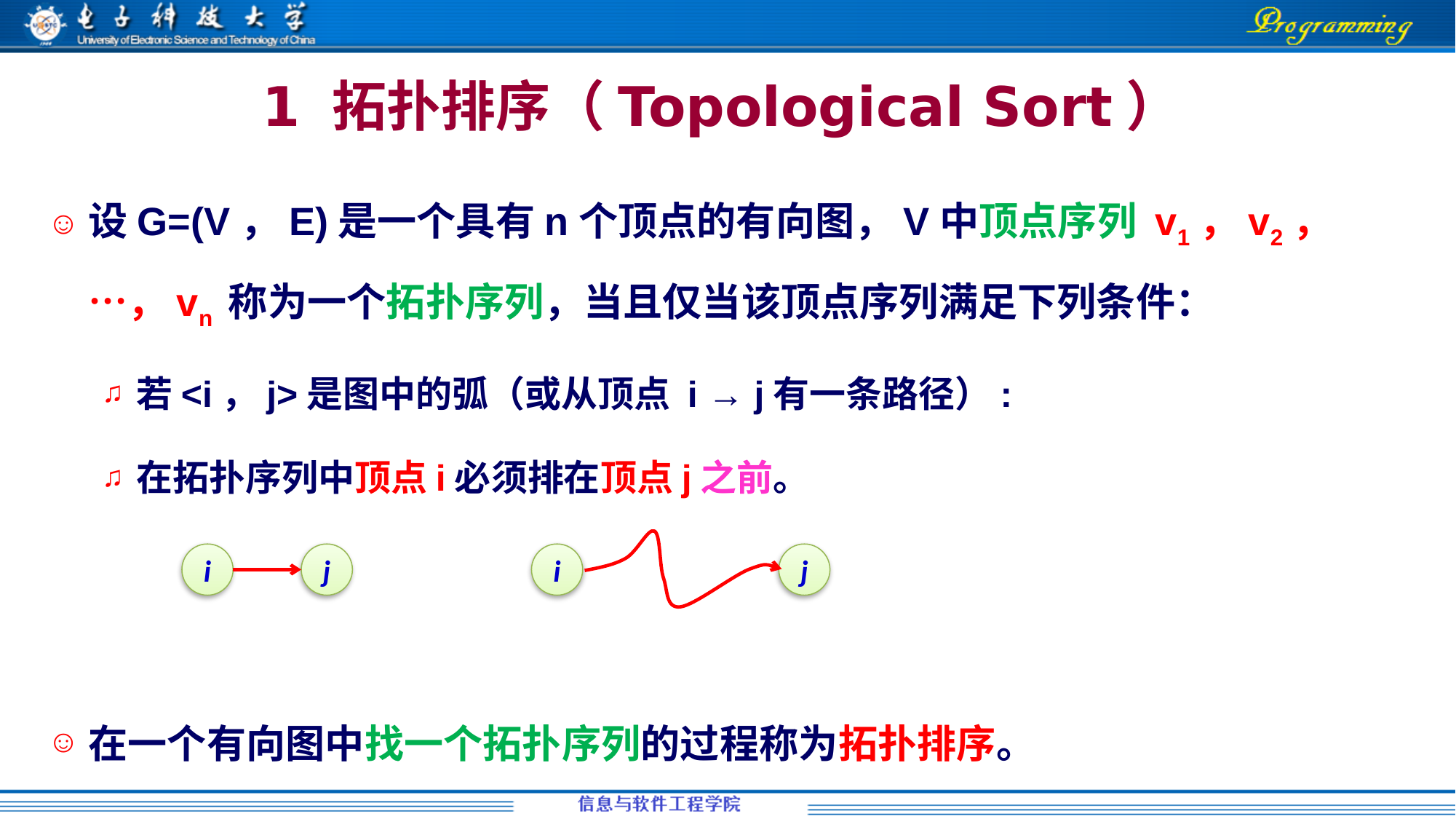

# 1 拓扑排序（Topological Sort）
设G=(V，E)是一个具有n个顶点的有向图，V中顶点序列 v1，v2，…，vn 称为一个拓扑序列，当且仅当该顶点序列满足下列条件：
若<i，j>是图中的弧（或从顶点 i → j有一条路径）:
在拓扑序列中顶点i必须排在顶点j之前。

在一个有向图中找一个拓扑序列的过程称为拓扑排序。

i
j
i
j